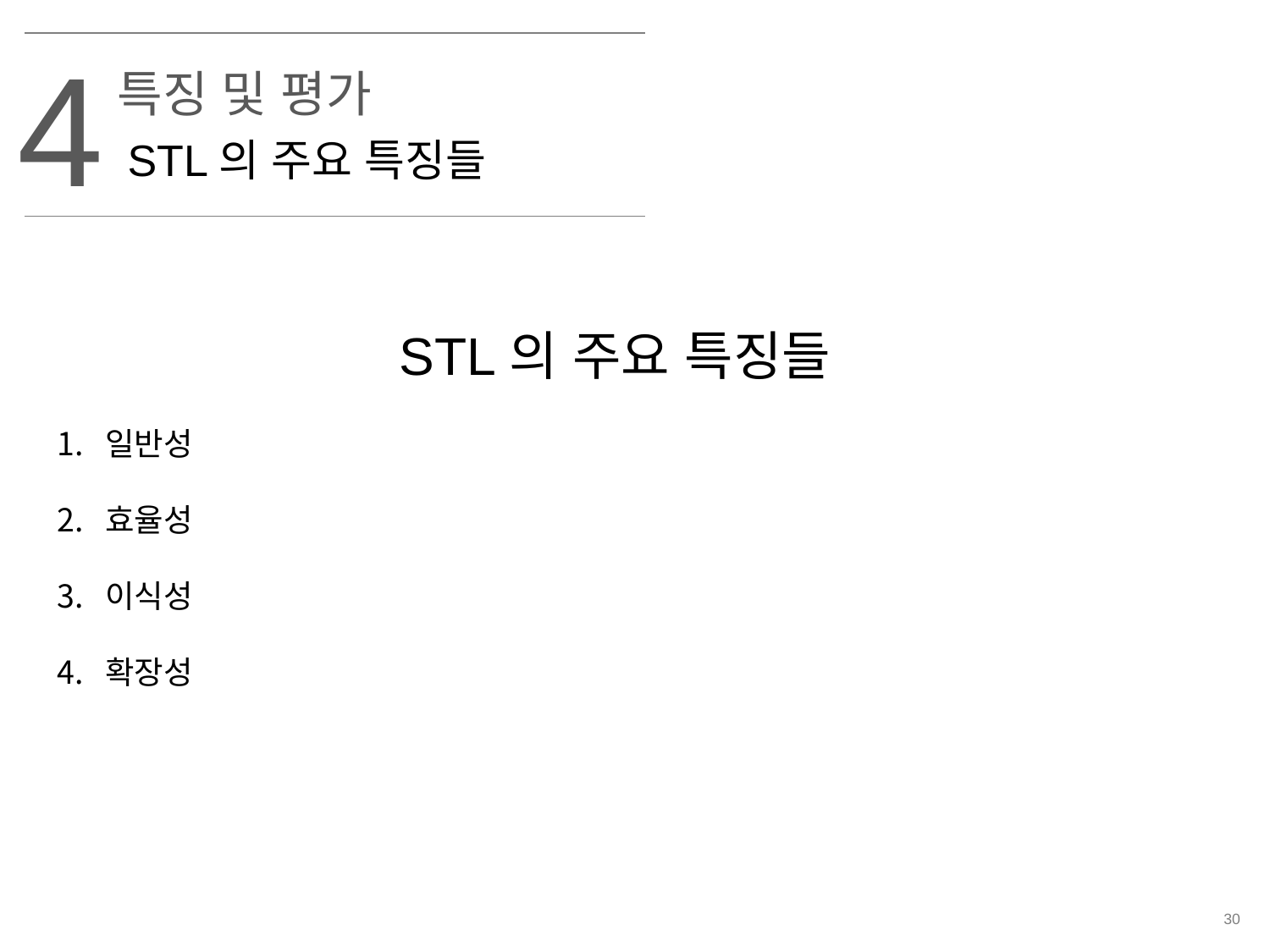

4
특징 및 평가
STL의 주요 특징들

STL의 주요 특징들

일반성

효율성

이식성

확장성